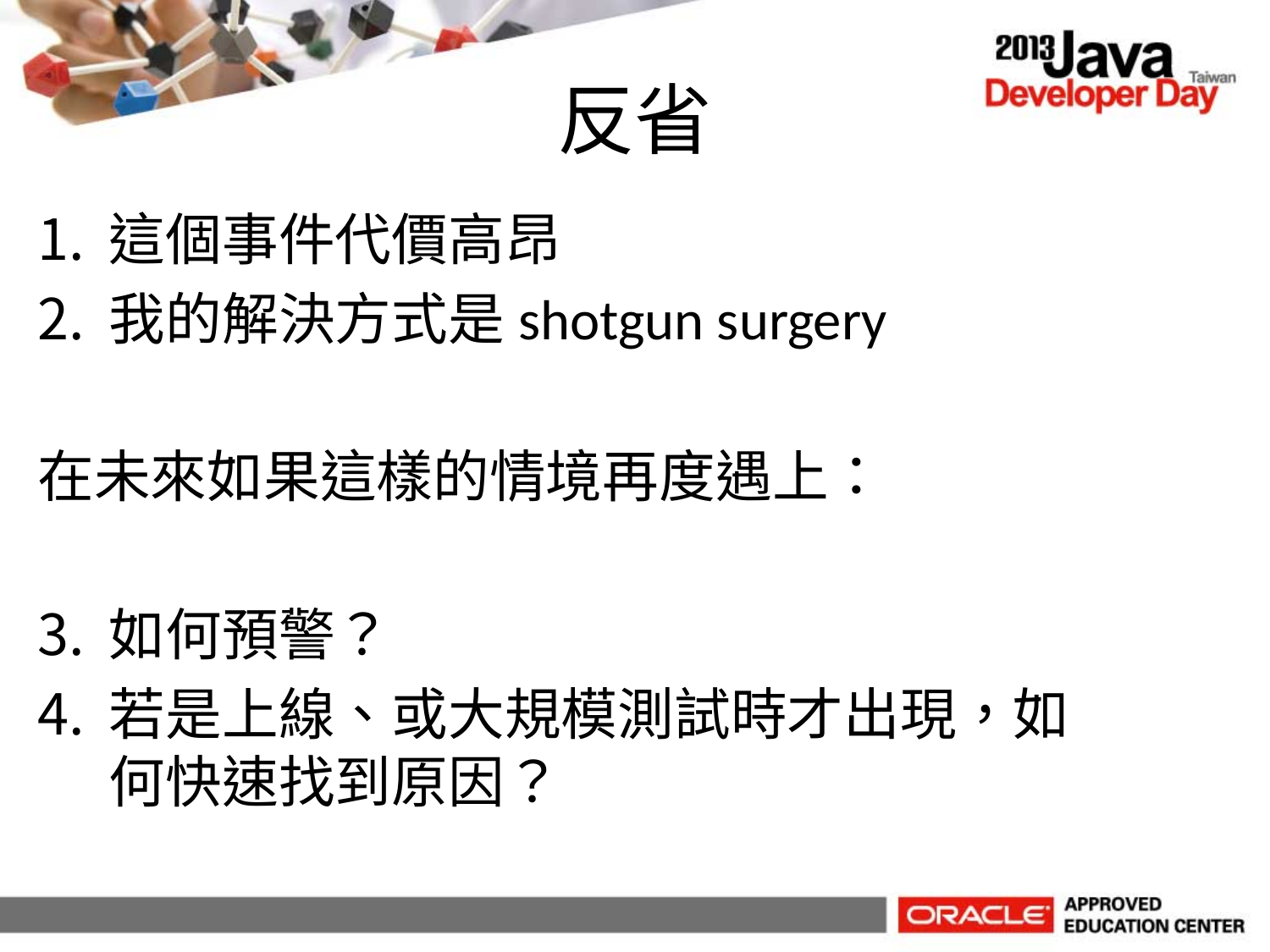

# 反省
這個事件代價高昂
我的解決方式是shotgun surgery

在未來如果這樣的情境再度遇上：

如何預警？
若是上線、或大規模測試時才出現，如何快速找到原因？